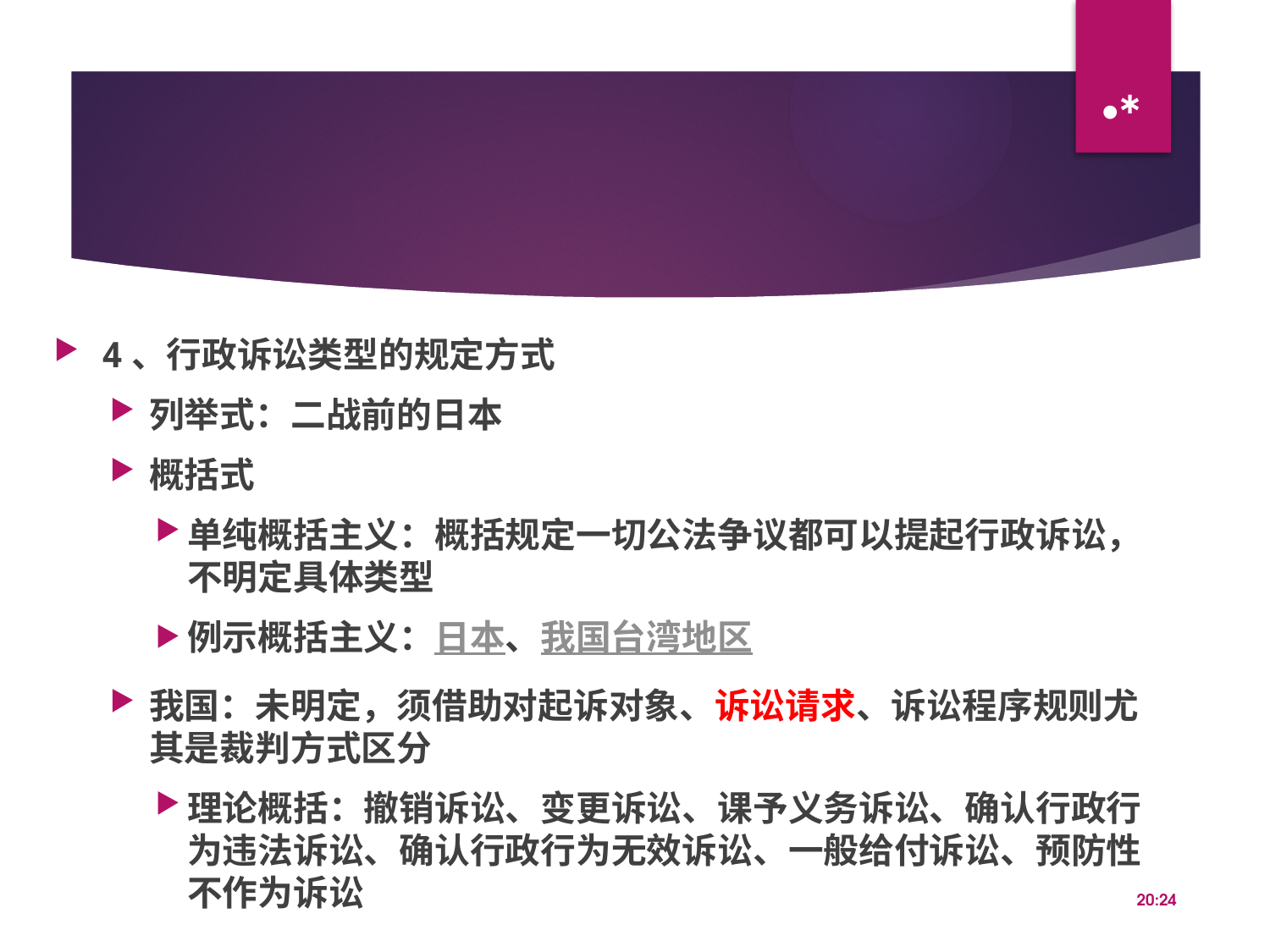

*
#
4、行政诉讼类型的规定方式
列举式：二战前的日本
概括式
单纯概括主义：概括规定一切公法争议都可以提起行政诉讼，不明定具体类型
例示概括主义：日本、我国台湾地区
我国：未明定，须借助对起诉对象、诉讼请求、诉讼程序规则尤其是裁判方式区分
理论概括：撤销诉讼、变更诉讼、课予义务诉讼、确认行政行为违法诉讼、确认行政行为无效诉讼、一般给付诉讼、预防性不作为诉讼

20:24